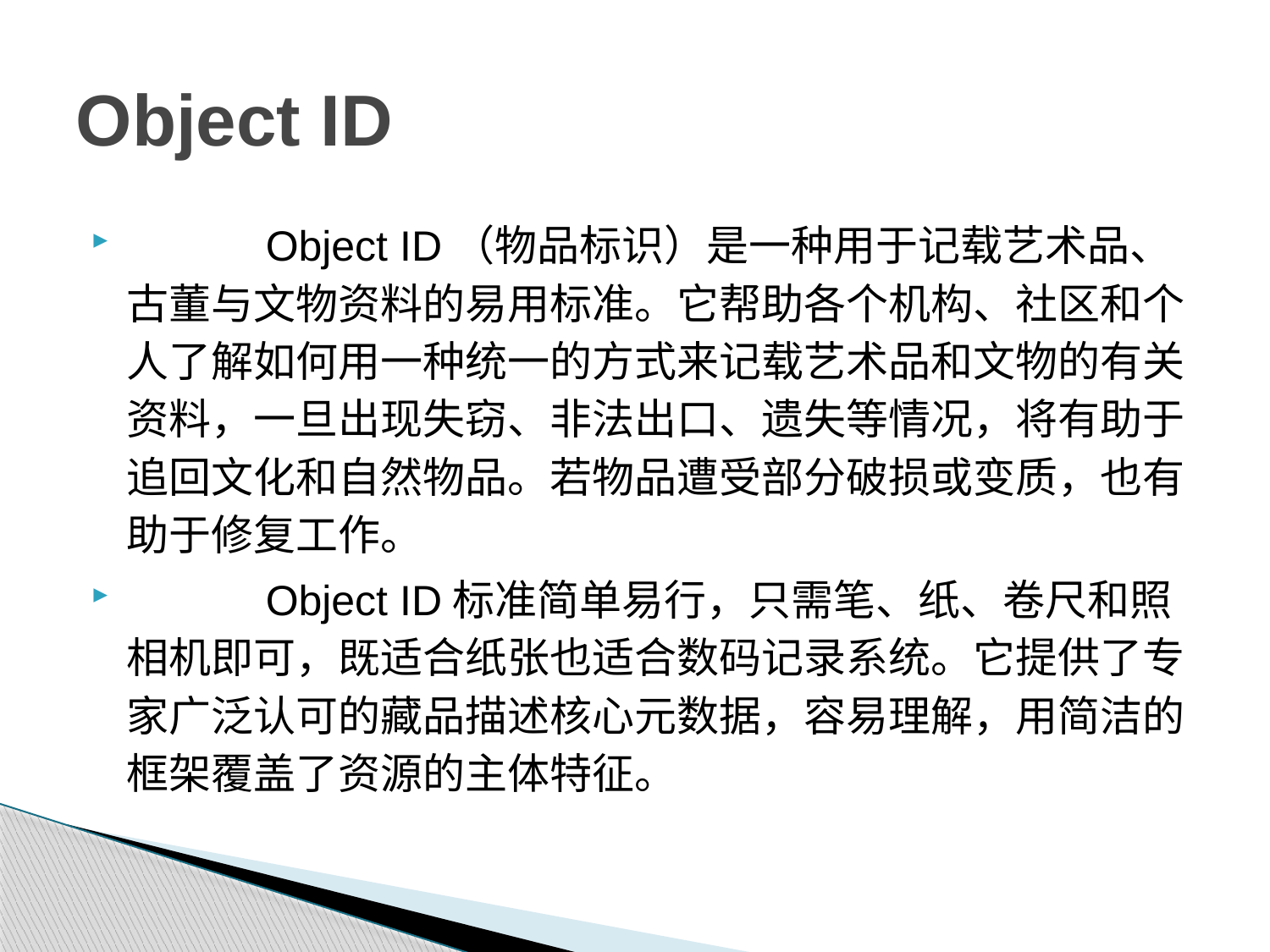

# Object ID
	 Object ID（物品标识）是一种用于记载艺术品、古董与文物资料的易用标准。它帮助各个机构、社区和个人了解如何用一种统一的方式来记载艺术品和文物的有关资料，一旦出现失窃、非法出口、遗失等情况，将有助于追回文化和自然物品。若物品遭受部分破损或变质，也有助于修复工作。
	 Object ID标准简单易行，只需笔、纸、卷尺和照相机即可，既适合纸张也适合数码记录系统。它提供了专家广泛认可的藏品描述核心元数据，容易理解，用简洁的框架覆盖了资源的主体特征。